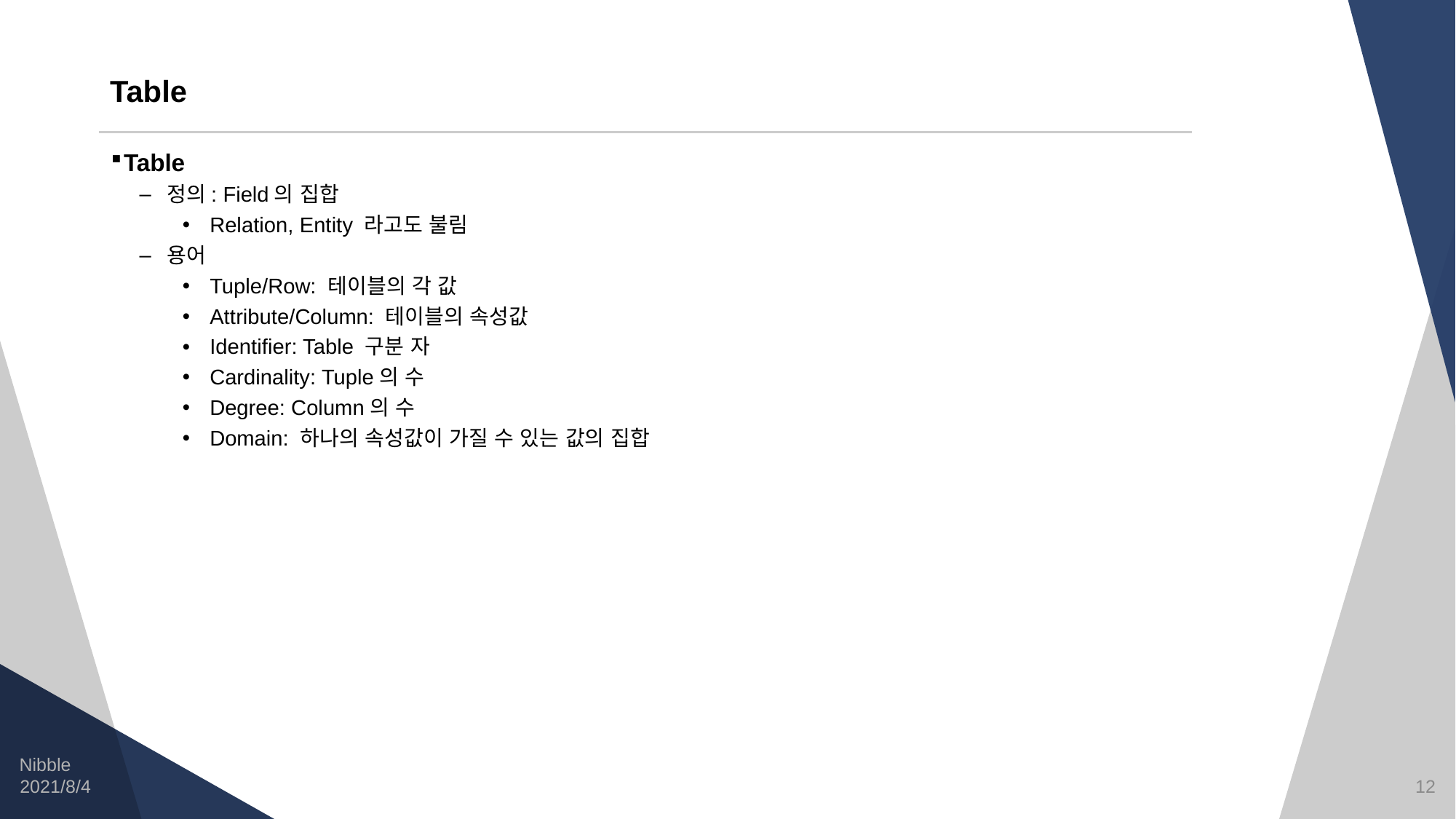

# Table

Table
정의: Field의 집합
Relation, Entity 라고도 불림
용어
Tuple/Row: 테이블의 각 값
Attribute/Column: 테이블의 속성값
Identifier: Table 구분 자
Cardinality: Tuple의 수
Degree: Column의 수
Domain: 하나의 속성값이 가질 수 있는 값의 집합

Nibble
2021/8/4
12